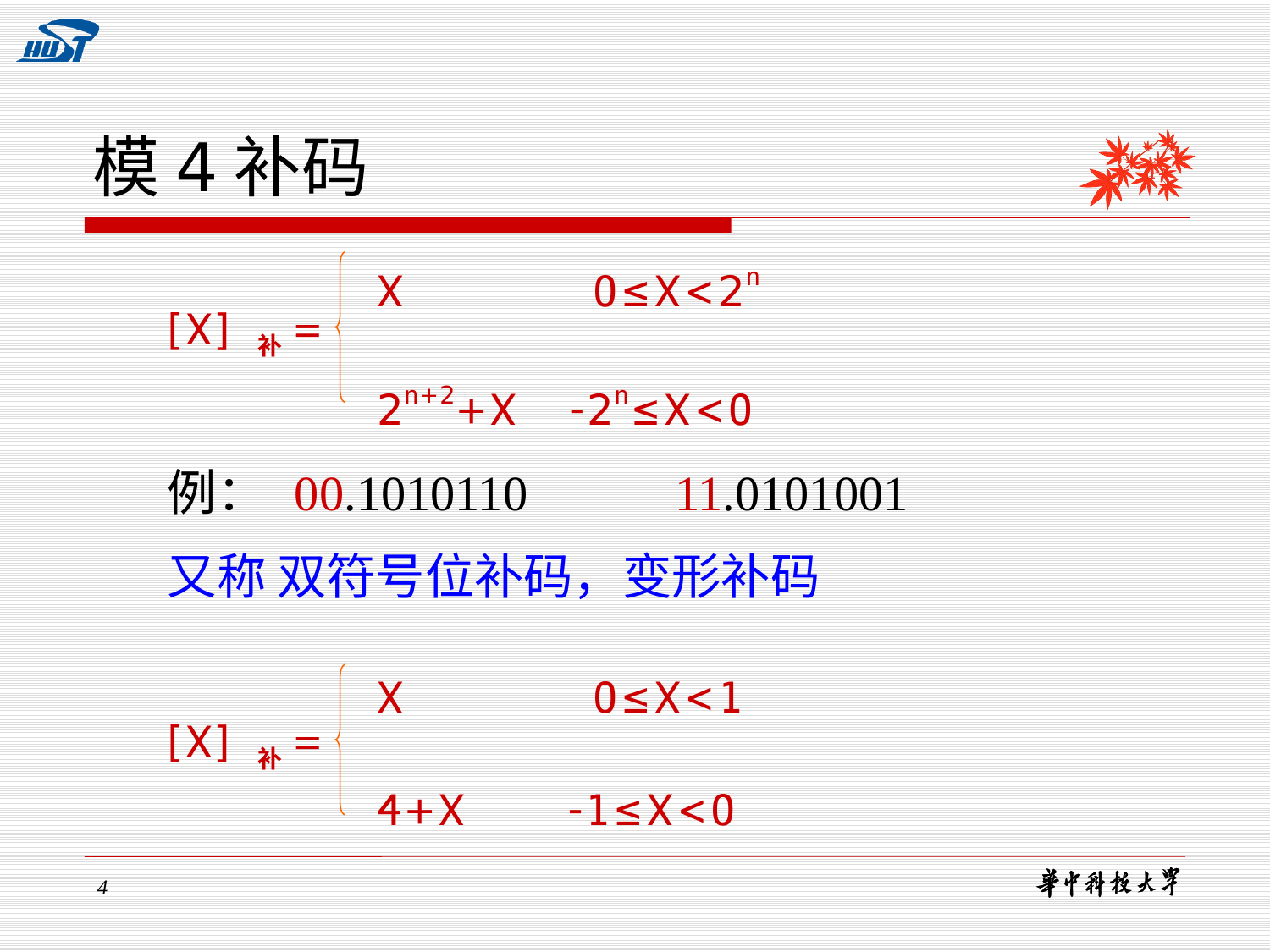

# 模4补码
X               0≤X<2n
2n+2+X    -2n≤X<0

[X] 补=
例：	00.1010110   	11.0101001
又称 双符号位补码，变形补码
X               0≤X<1
4+X        -1≤X<0

[X] 补=
4